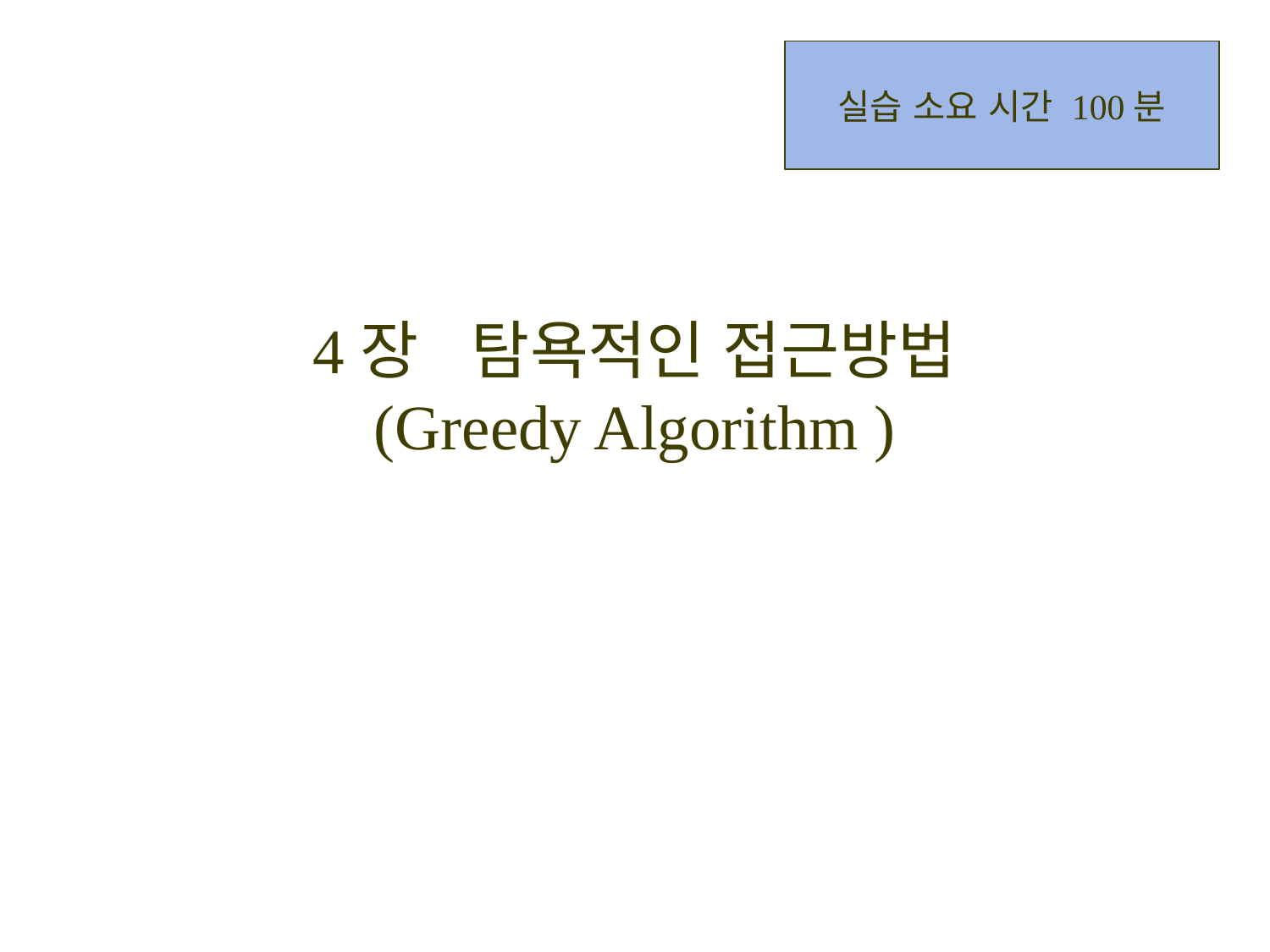

실습 소요 시간 100분
# 4장   탐욕적인 접근방법 (Greedy Algorithm )